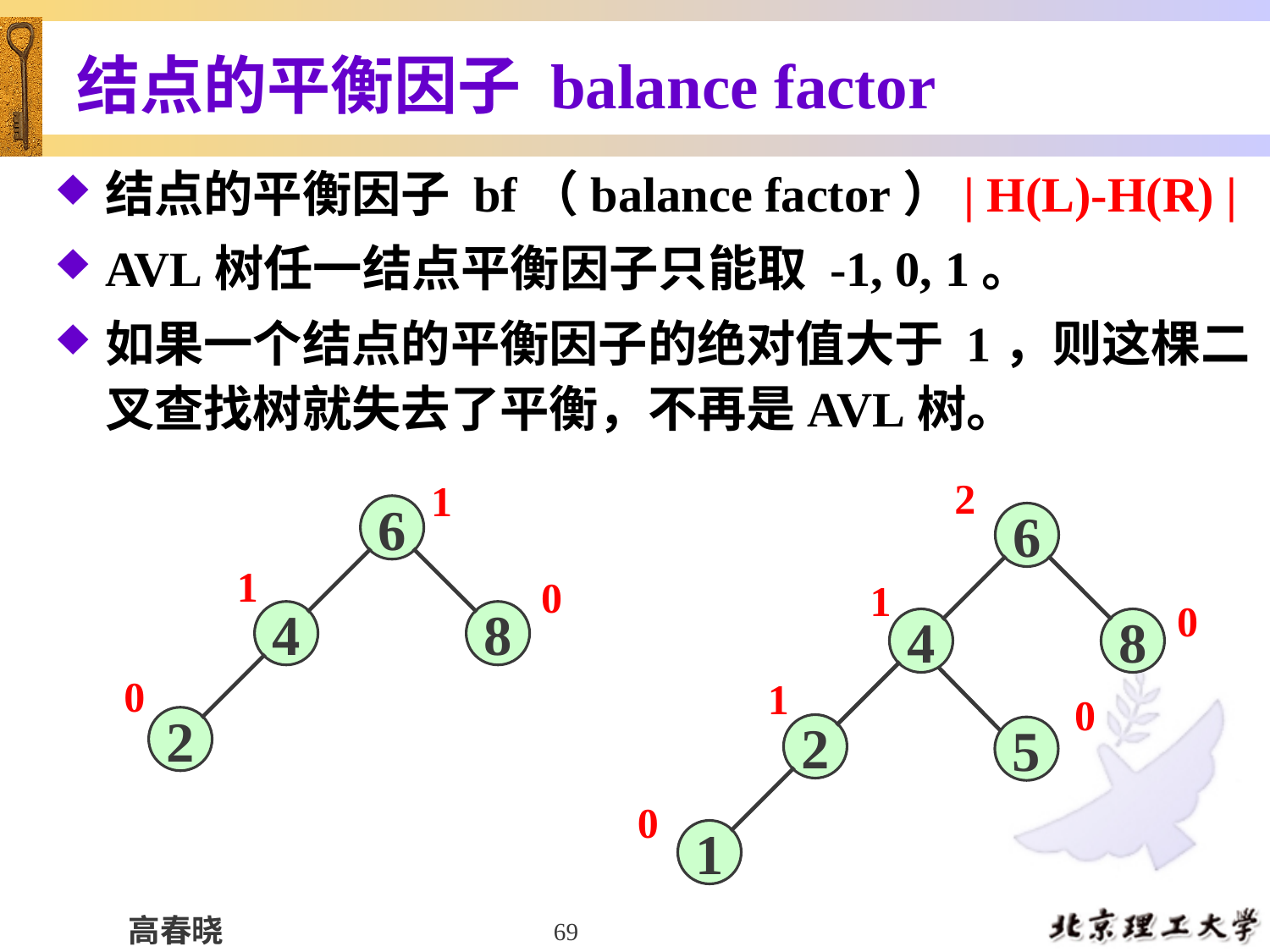

# 结点的平衡因子 balance factor
结点的平衡因子 bf（balance factor）| H(L)-H(R) |
AVL树任一结点平衡因子只能取 -1, 0, 1。
如果一个结点的平衡因子的绝对值大于 1，则这棵二叉查找树就失去了平衡，不再是AVL树。

2
1
0
1
0
0
1
1
0
0
6

4
8

2
6

4
8

2
5

1
69